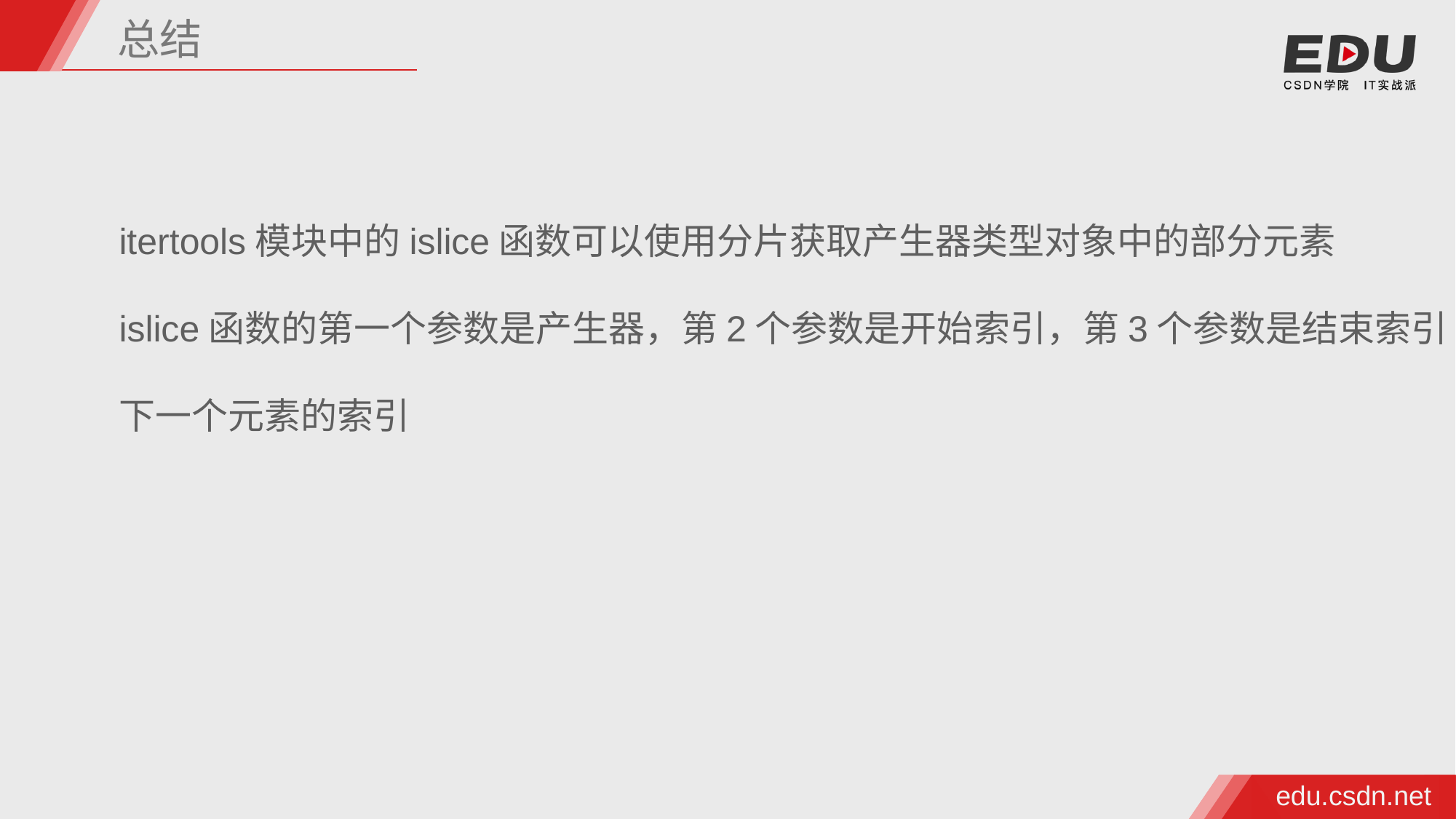

总结
itertools模块中的islice函数可以使用分片获取产生器类型对象中的部分元素
islice函数的第一个参数是产生器，第2个参数是开始索引，第3个参数是结束索引
下一个元素的索引
edu.csdn.net